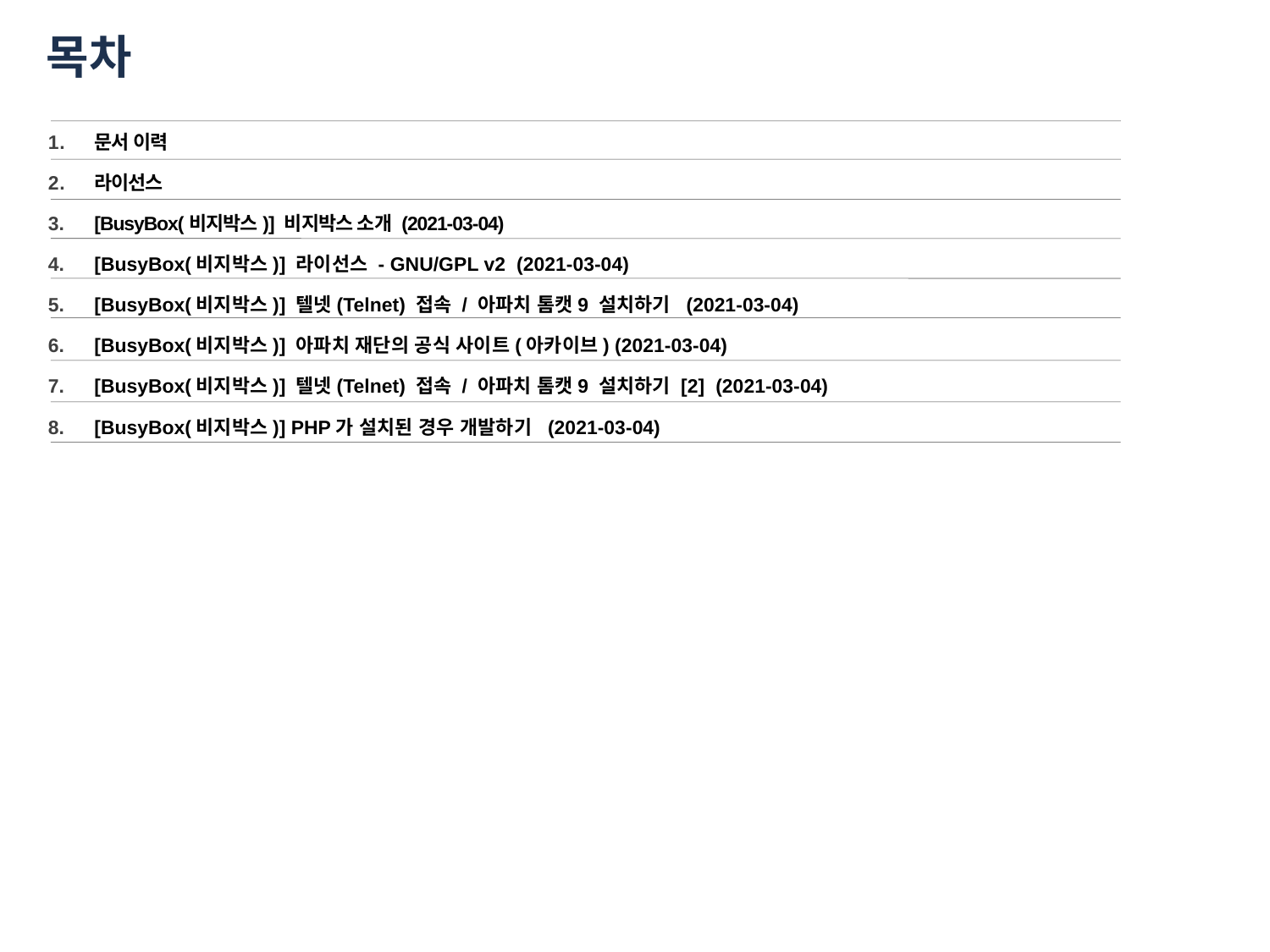

목차
문서 이력
라이선스
[BusyBox(비지박스)] 비지박스 소개 (2021-03-04)
[BusyBox(비지박스)] 라이선스 - GNU/GPL v2  (2021-03-04)
[BusyBox(비지박스)] 텔넷(Telnet) 접속 / 아파치 톰캣9 설치하기  (2021-03-04)
[BusyBox(비지박스)] 아파치 재단의 공식 사이트(아카이브) (2021-03-04)
[BusyBox(비지박스)] 텔넷(Telnet) 접속 / 아파치 톰캣9 설치하기 [2]  (2021-03-04)
[BusyBox(비지박스)] PHP가 설치된 경우 개발하기  (2021-03-04)